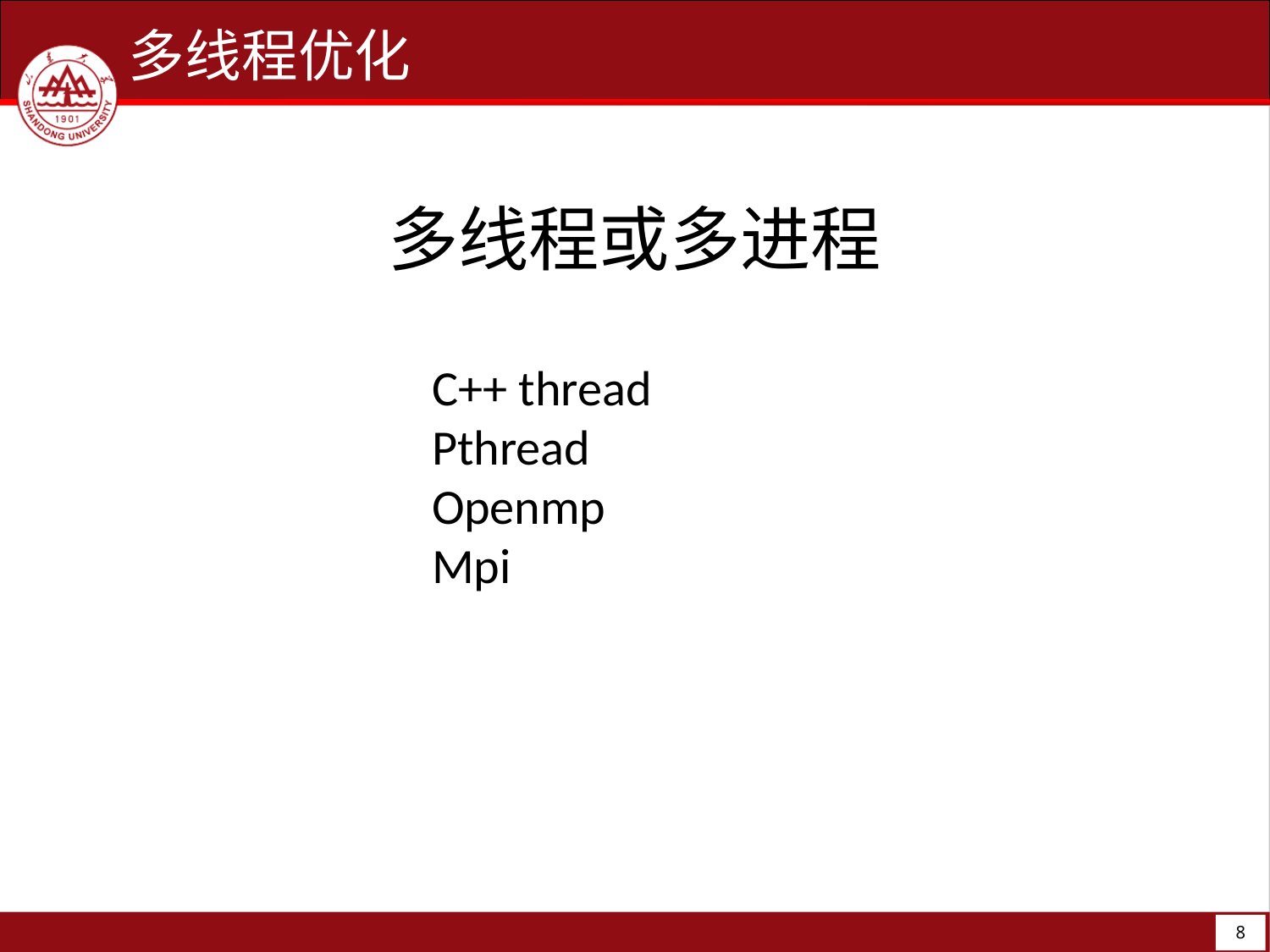

多线程优化
多线程或多进程
C++ thread
Pthread
Openmp
Mpi